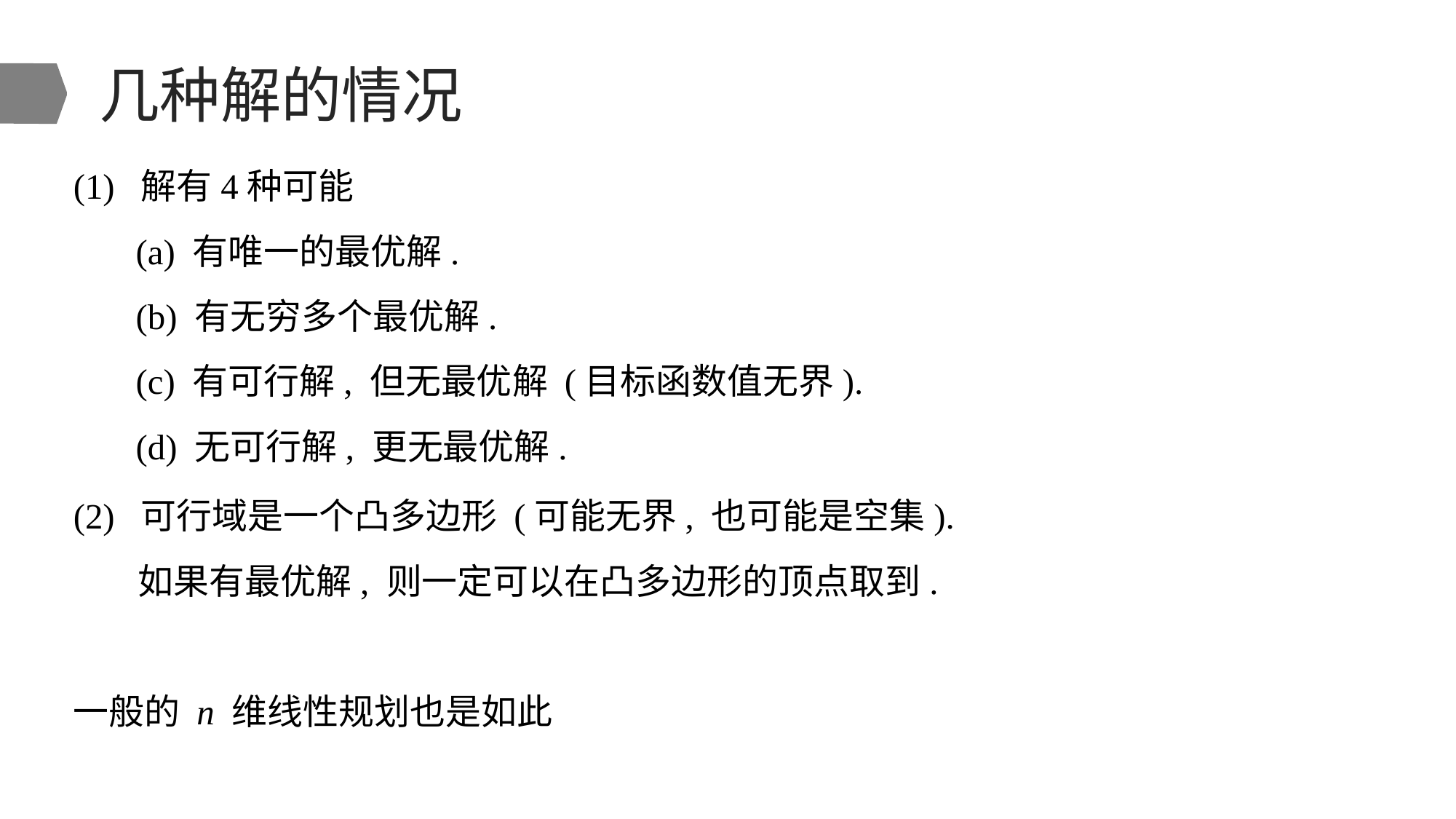

# 几种解的情况
27
(1)  解有4种可能
       (a) 有唯一的最优解.
       (b) 有无穷多个最优解.
       (c) 有可行解, 但无最优解 (目标函数值无界).
       (d) 无可行解, 更无最优解.
(2)  可行域是一个凸多边形 (可能无界, 也可能是空集).
       如果有最优解, 则一定可以在凸多边形的顶点取到.

一般的 n 维线性规划也是如此